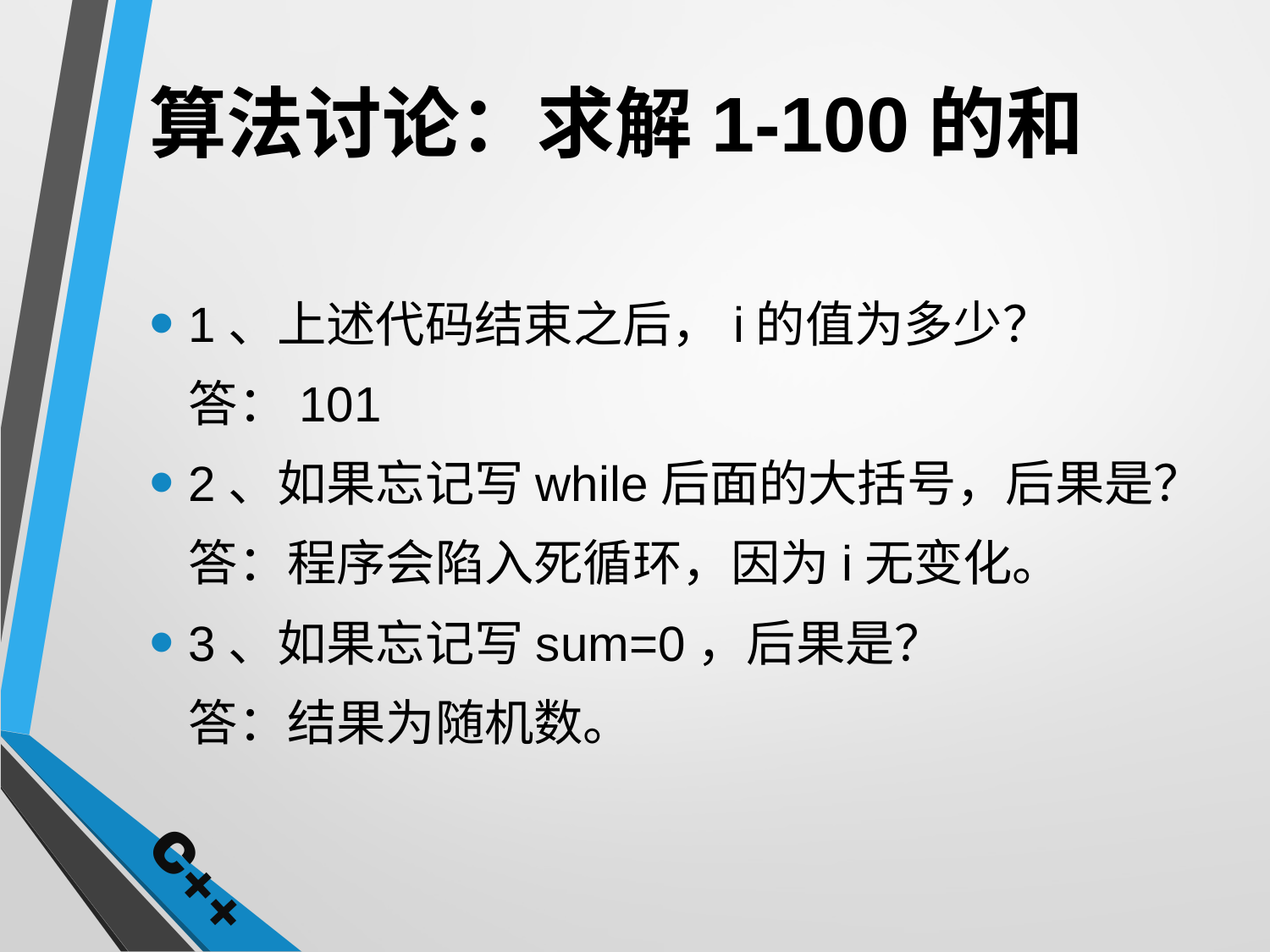

# 算法讨论：求解1-100的和
1、上述代码结束之后，i的值为多少？
	答：101
2、如果忘记写while后面的大括号，后果是？
	答：程序会陷入死循环，因为i无变化。
3、如果忘记写sum=0，后果是？
	答：结果为随机数。